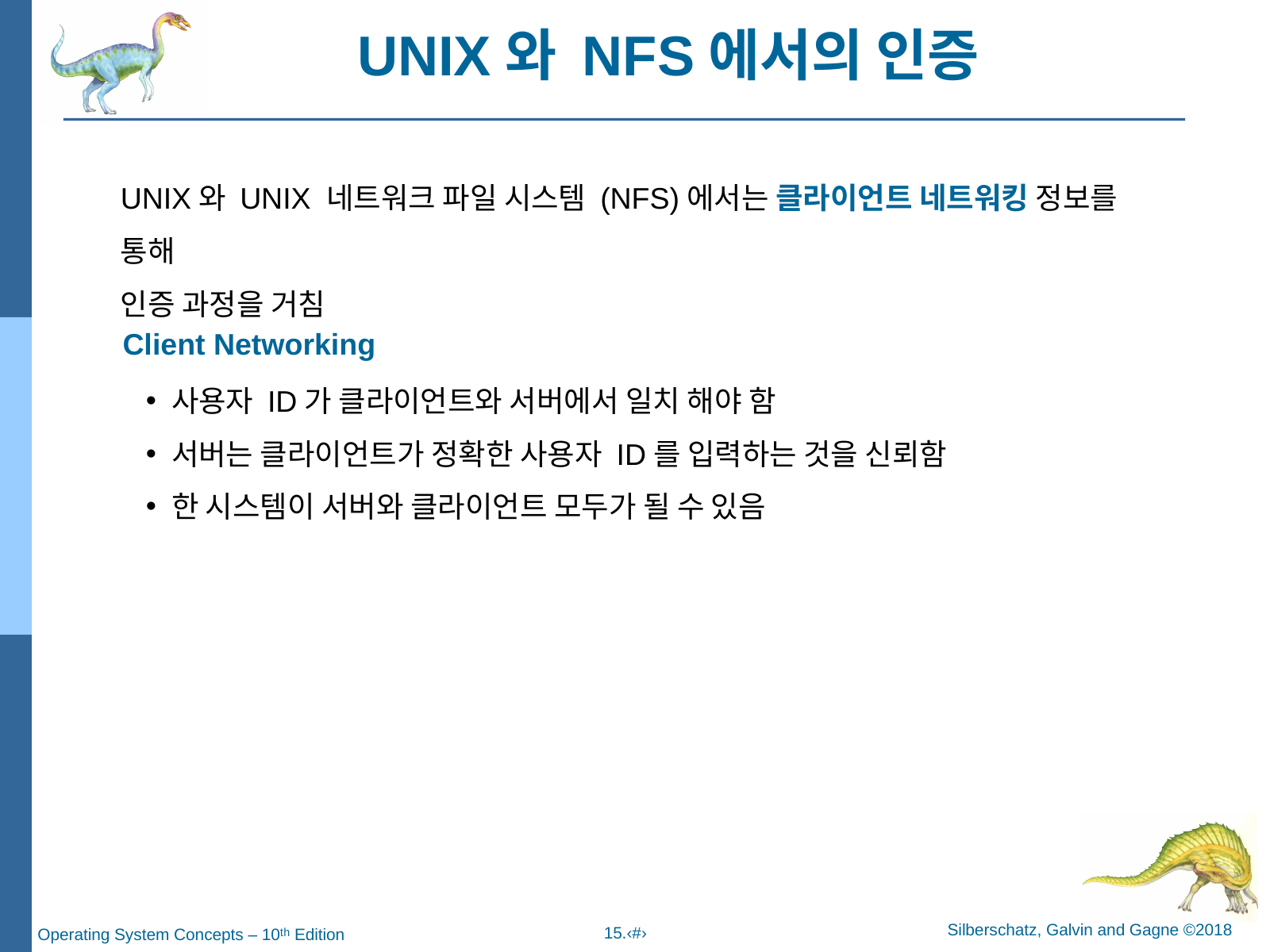

UNIX와 NFS에서의 인증

UNIX와 UNIX 네트워크 파일 시스템 (NFS)에서는 클라이언트 네트워킹 정보를 통해
인증 과정을 거침
Client Networking

사용자 ID가 클라이언트와 서버에서 일치 해야 함
서버는 클라이언트가 정확한 사용자 ID를 입력하는 것을 신뢰함
한 시스템이 서버와 클라이언트 모두가 될 수 있음

Silberschatz, Galvin and Gagne ©2018
15.‹#›
Operating System Concepts – 10ᵗʰ Edition